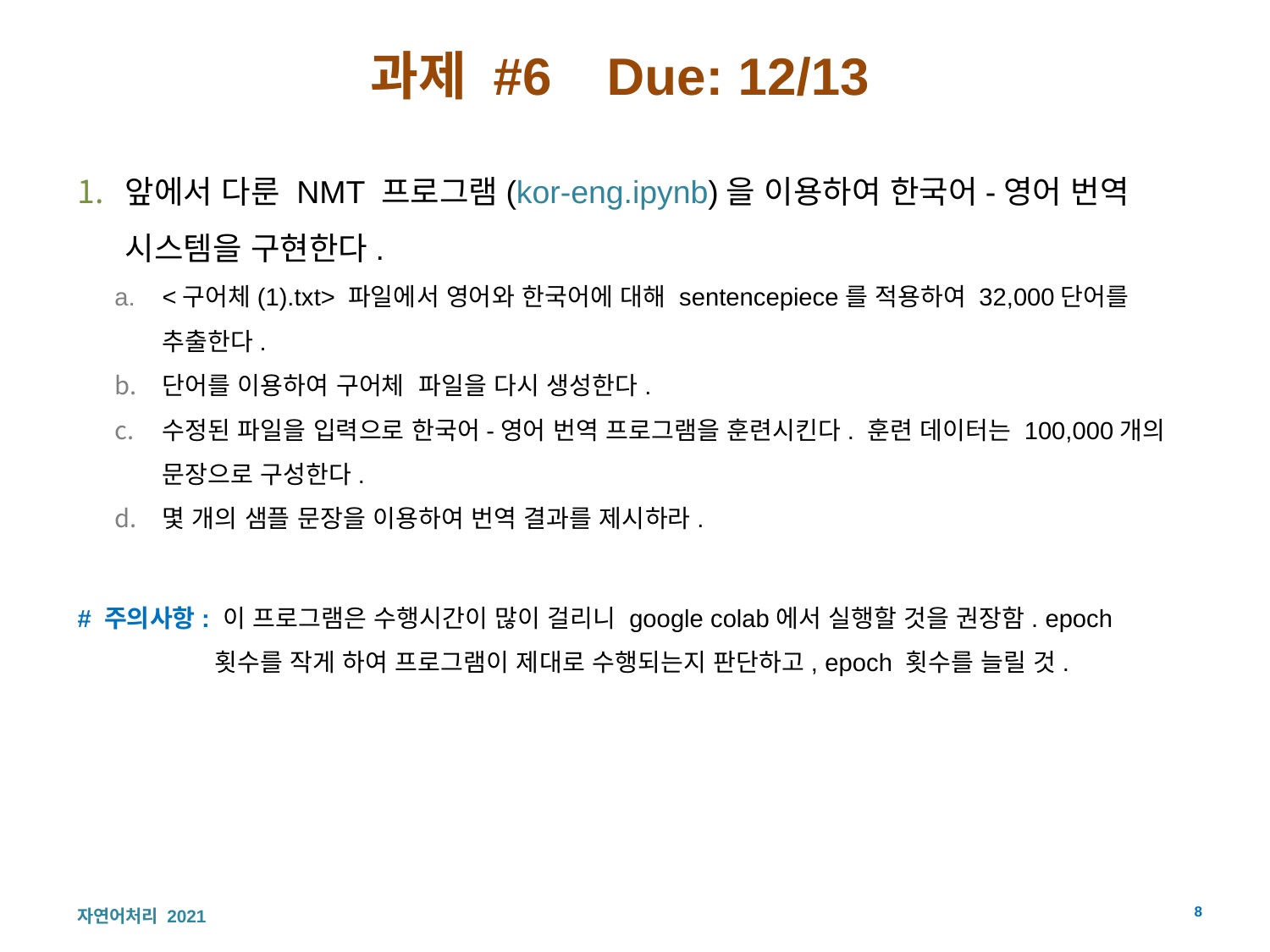

# 과제 #6					Due: 12/13
앞에서 다룬 NMT 프로그램(kor-eng.ipynb)을 이용하여 한국어-영어 번역 시스템을 구현한다.
<구어체(1).txt> 파일에서 영어와 한국어에 대해 sentencepiece를 적용하여 32,000단어를 추출한다.
단어를 이용하여 구어체  파일을 다시 생성한다.
수정된 파일을 입력으로 한국어-영어 번역 프로그램을 훈련시킨다. 훈련 데이터는 100,000개의 문장으로 구성한다.
몇 개의 샘플 문장을 이용하여 번역 결과를 제시하라.

# 주의사항: 이 프로그램은 수행시간이 많이 걸리니 google colab에서 실행할 것을 권장함. epoch 횟수를 작게 하여 프로그램이 제대로 수행되는지 판단하고, epoch 횟수를 늘릴 것.